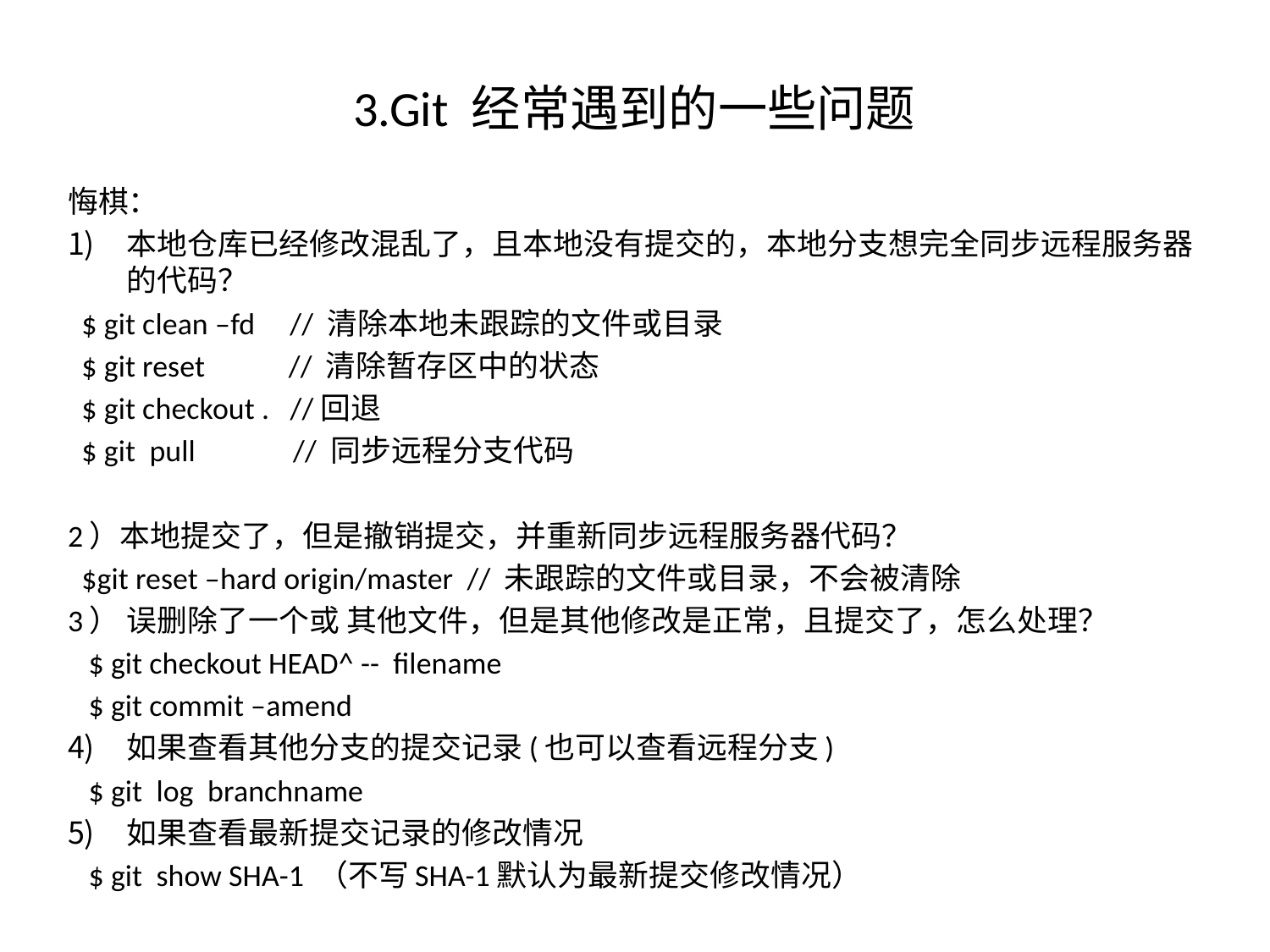

# 3.Git 经常遇到的一些问题
悔棋：
本地仓库已经修改混乱了，且本地没有提交的，本地分支想完全同步远程服务器的代码？
  $ git clean –fd     // 清除本地未跟踪的文件或目录
  $ git reset            // 清除暂存区中的状态
  $ git checkout .   //回退
  $ git  pull              // 同步远程分支代码

2）本地提交了，但是撤销提交，并重新同步远程服务器代码？
  $git reset –hard origin/master  // 未跟踪的文件或目录，不会被清除
3） 误删除了一个或 其他文件，但是其他修改是正常，且提交了，怎么处理？
   $ git checkout HEAD^ --  filename
   $ git commit –amend
如果查看其他分支的提交记录(也可以查看远程分支)
   $ git  log  branchname
如果查看最新提交记录的修改情况
   $ git  show SHA-1 （不写SHA-1默认为最新提交修改情况）